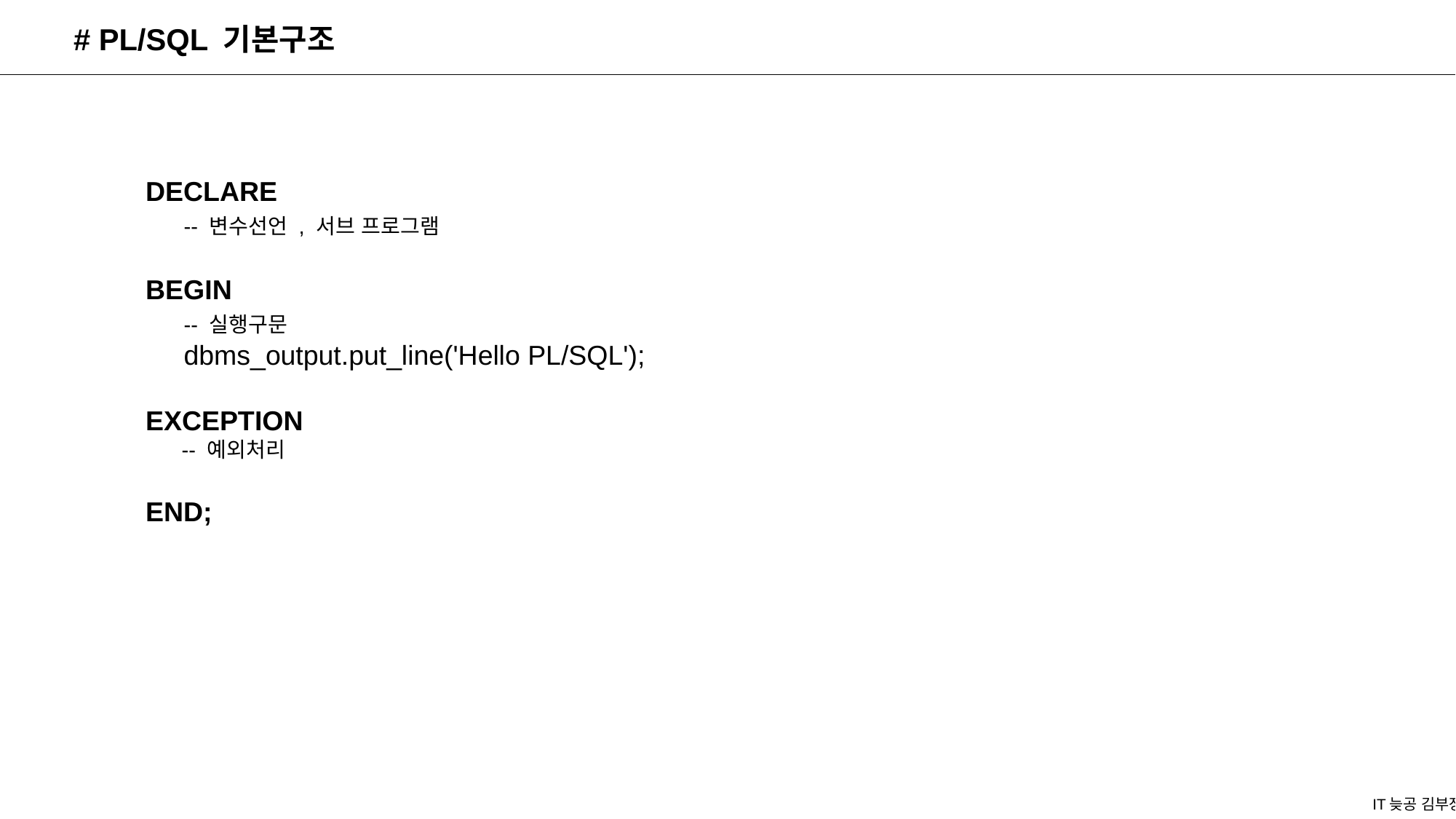

# PL/SQL 기본구조
DECLARE
     -- 변수선언 , 서브 프로그램

BEGIN
     -- 실행구문
     dbms_output.put_line('Hello PL/SQL');

EXCEPTION
      -- 예외처리

END;
IT늦공 김부장